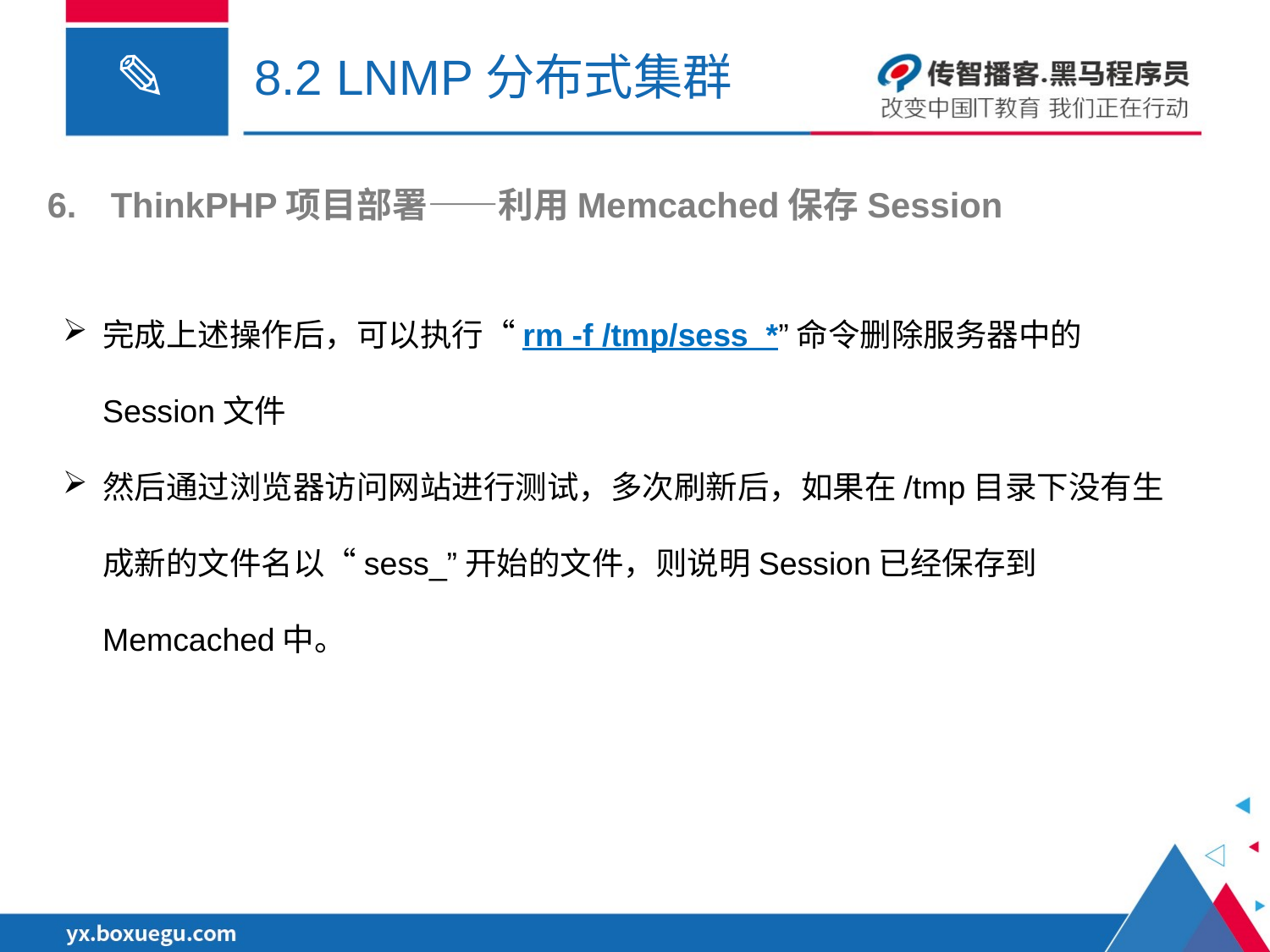

# 8.2 LNMP分布式集群
ThinkPHP项目部署——利用Memcached保存Session
完成上述操作后，可以执行“rm -f /tmp/sess_*”命令删除服务器中的Session文件
然后通过浏览器访问网站进行测试，多次刷新后，如果在/tmp目录下没有生成新的文件名以“sess_”开始的文件，则说明Session已经保存到Memcached中。